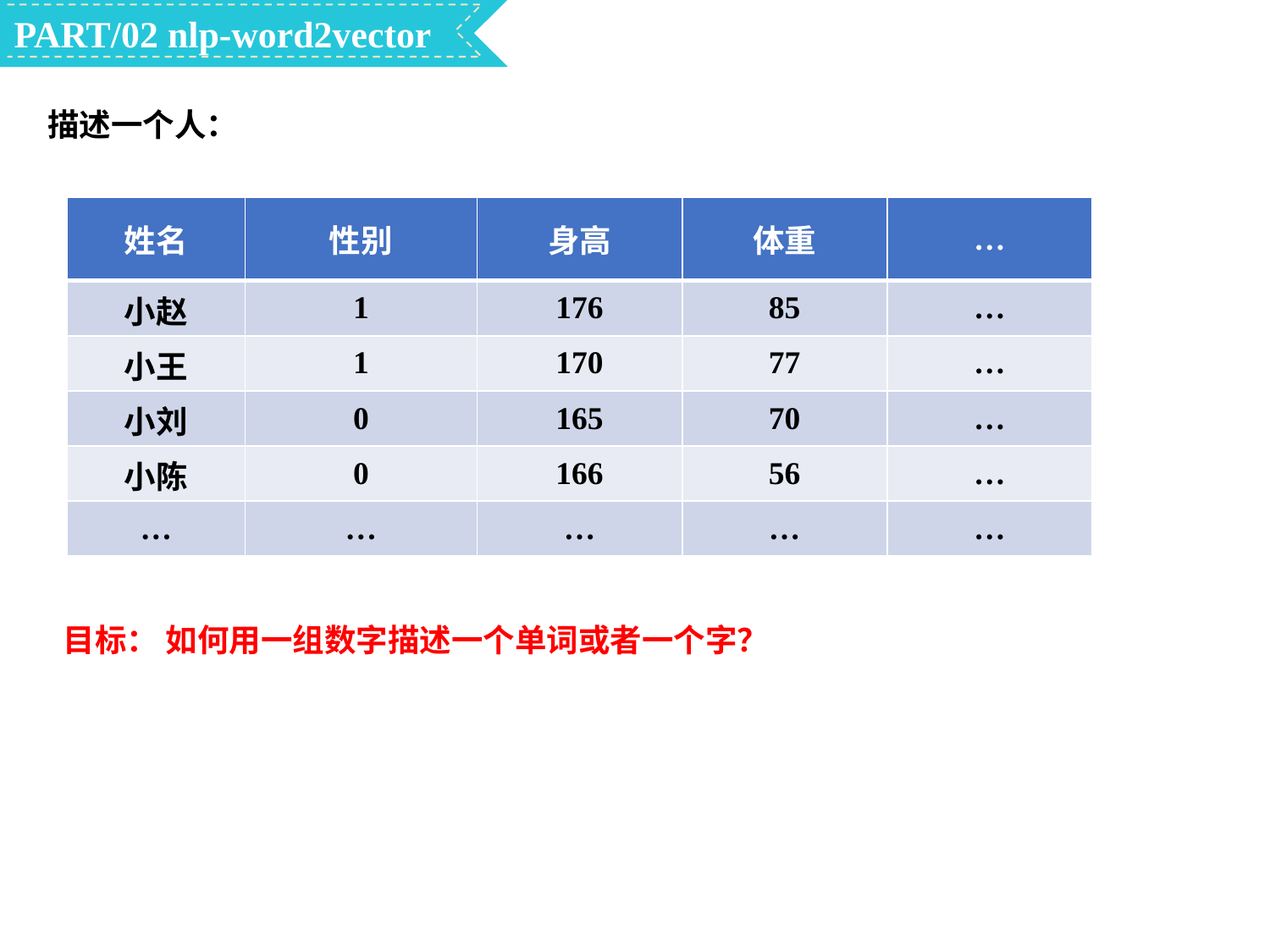

PART/02 nlp-word2vector
描述一个人：
| 姓名 | 性别 | 身高 | 体重 | … |
| --- | --- | --- | --- | --- |
| 小赵 | 1 | 176 | 85 | … |
| 小王 | 1 | 170 | 77 | … |
| 小刘 | 0 | 165 | 70 | … |
| 小陈 | 0 | 166 | 56 | … |
| … | … | … | … | … |
目标： 如何用一组数字描述一个单词或者一个字？